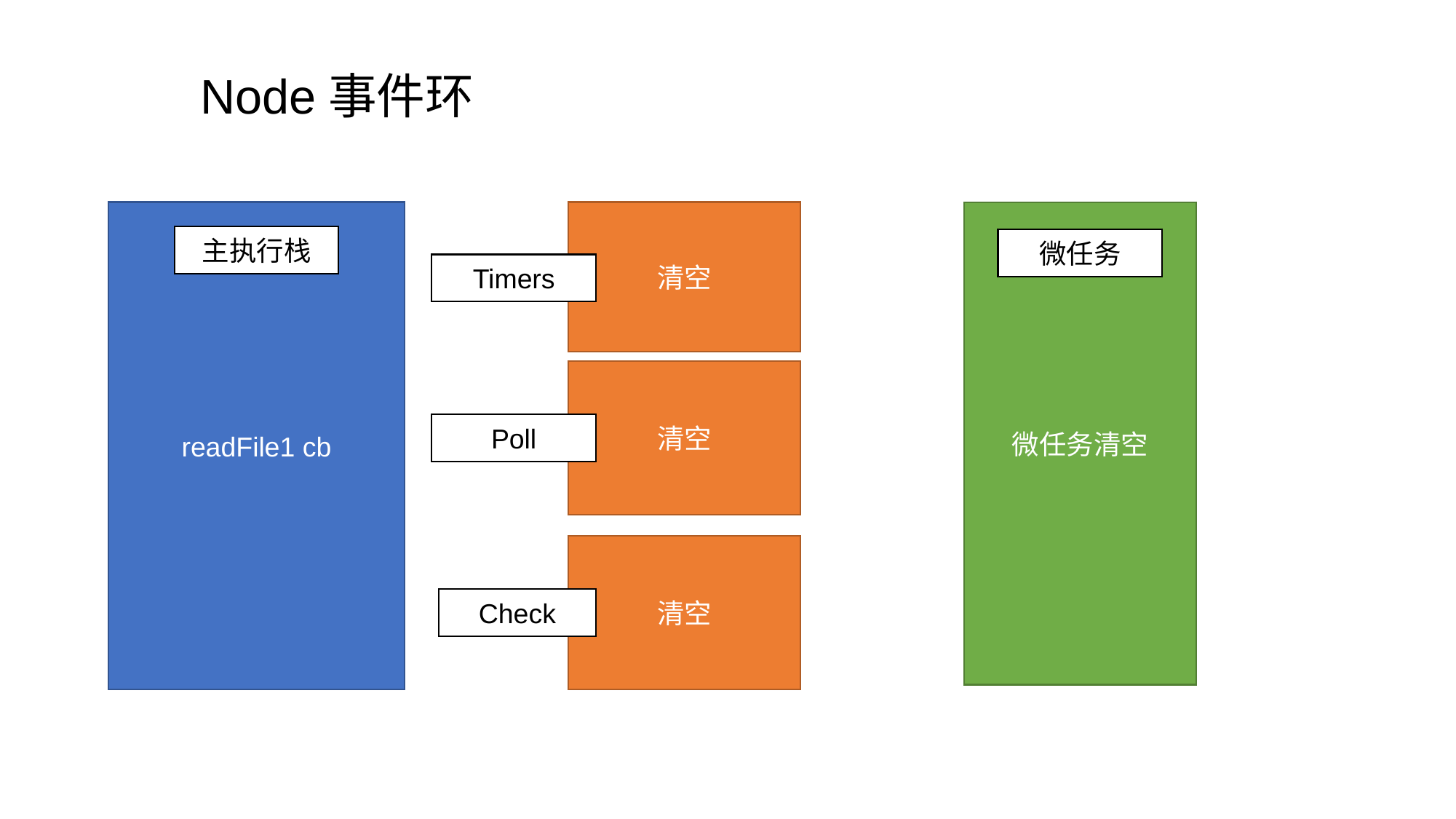

Node事件环
readFile1 cb
清空
微任务清空
主执行栈
微任务
Timers
清空
Poll
清空
Check